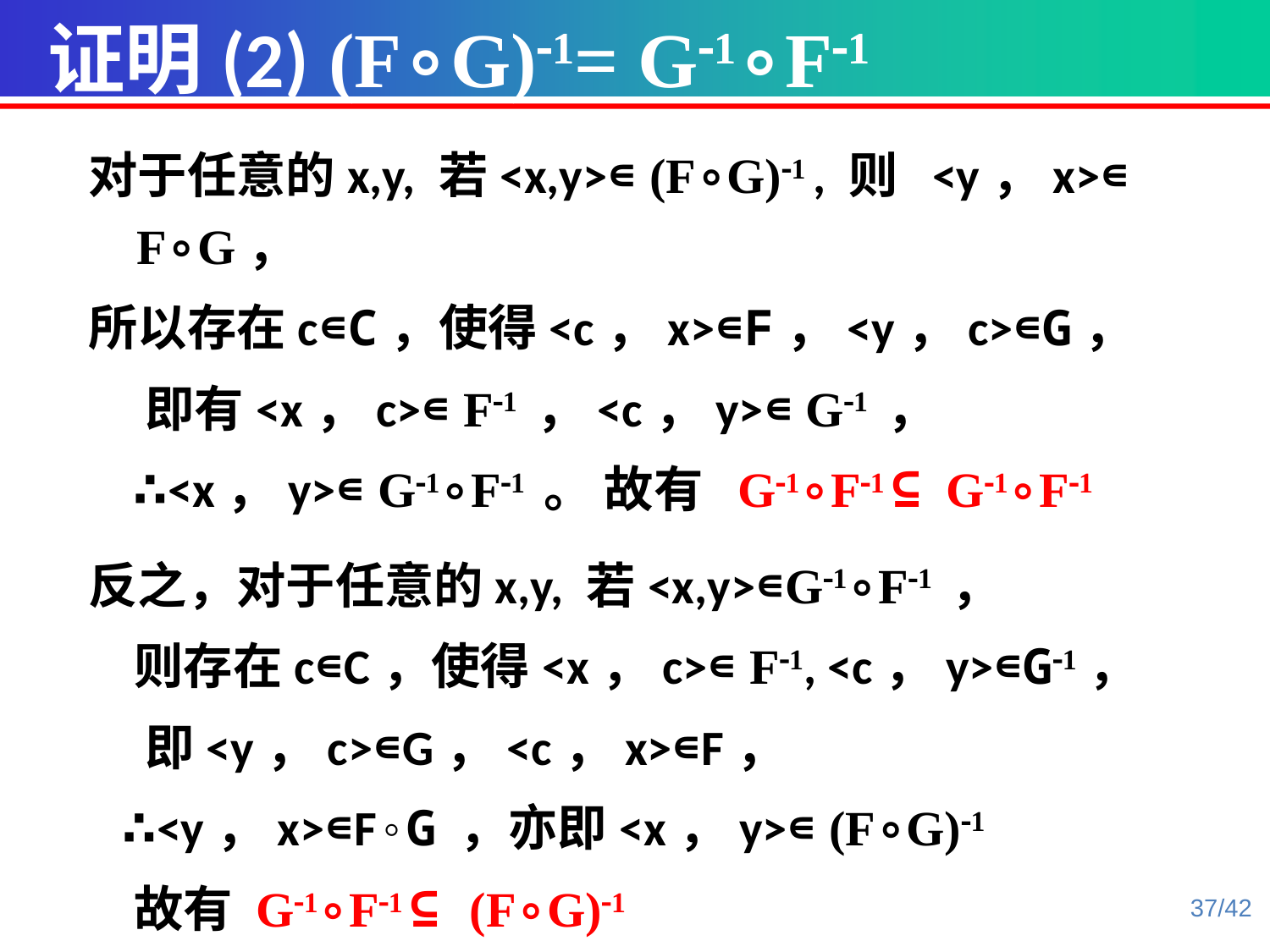

证明(2) (F∘G)−1= G−1∘F−1
对于任意的x,y, 若<x,y>∊ (F∘G)−1 , 则  <y，x>∊ F∘G，
所以存在c∊C，使得<c，x>∊F，<y，c>∊G，
    即有<x，c>∊ F−1 ，<c，y>∊ G−1 ，
    ∴<x，y>∊ G−1∘F−1 。 故有  G−1∘F−1 ⊆  G−1∘F−1
反之，对于任意的x,y, 若<x,y>∊G−1∘F−1 ，
   则存在c∊C，使得<x，c>∊ F−1, <c，y>∊G−1，
    即<y，c>∊G，<c，x>∊F，
   ∴<y，x>∊F◦G ，亦即<x，y>∊ (F∘G)−1
   故有 G−1∘F−1 ⊆ (F∘G)−1
37/42